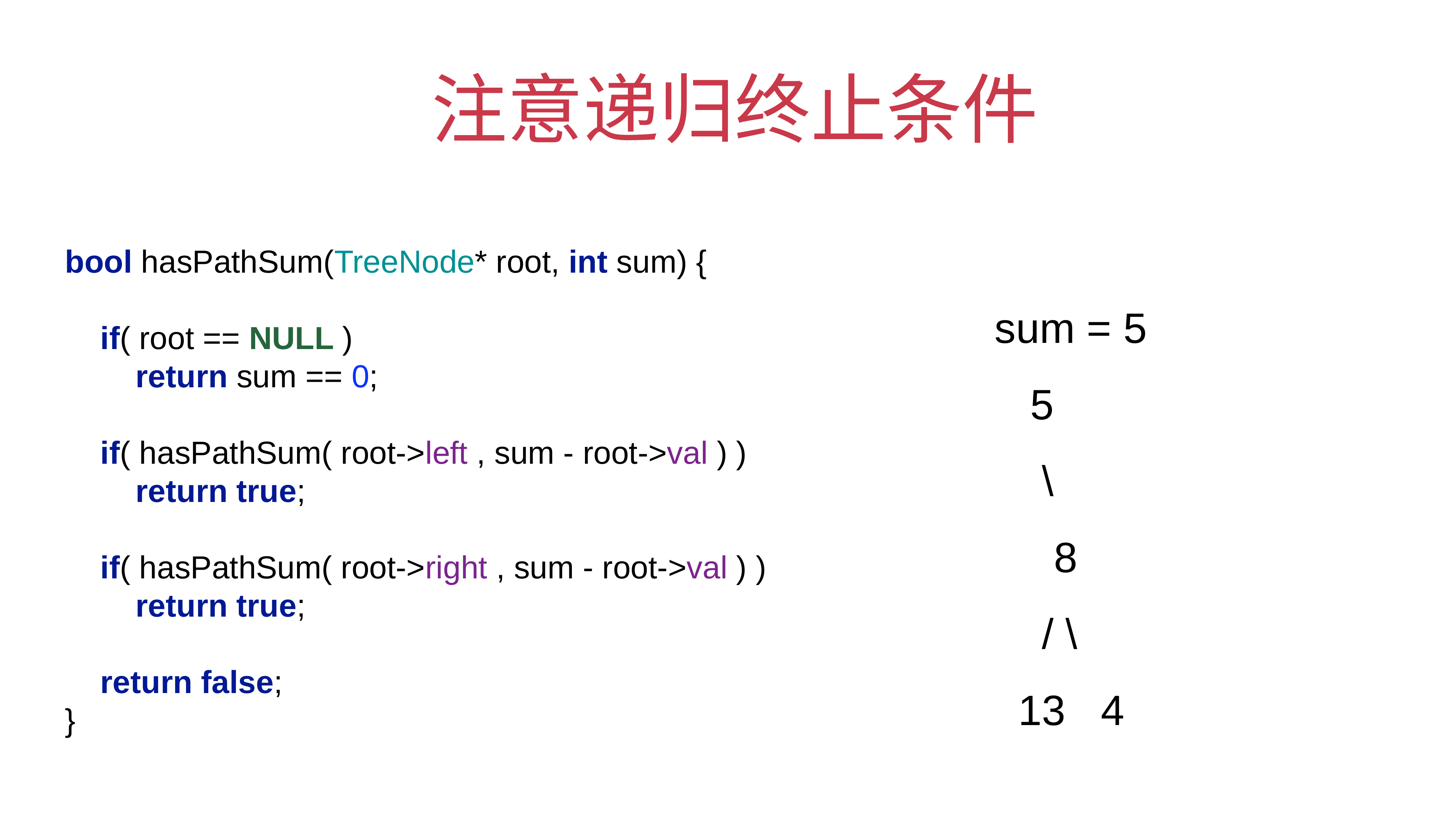

# 注意递归终止条件
bool hasPathSum(TreeNode* root, int sum) {
    if( root == NULL )
        return sum == 0;
    if( hasPathSum( root->left , sum - root->val ) )
        return true;
    if( hasPathSum( root->right , sum - root->val ) )
        return true;
    return false;
}
           sum = 5
              5
               \
                8
               / \
             13   4